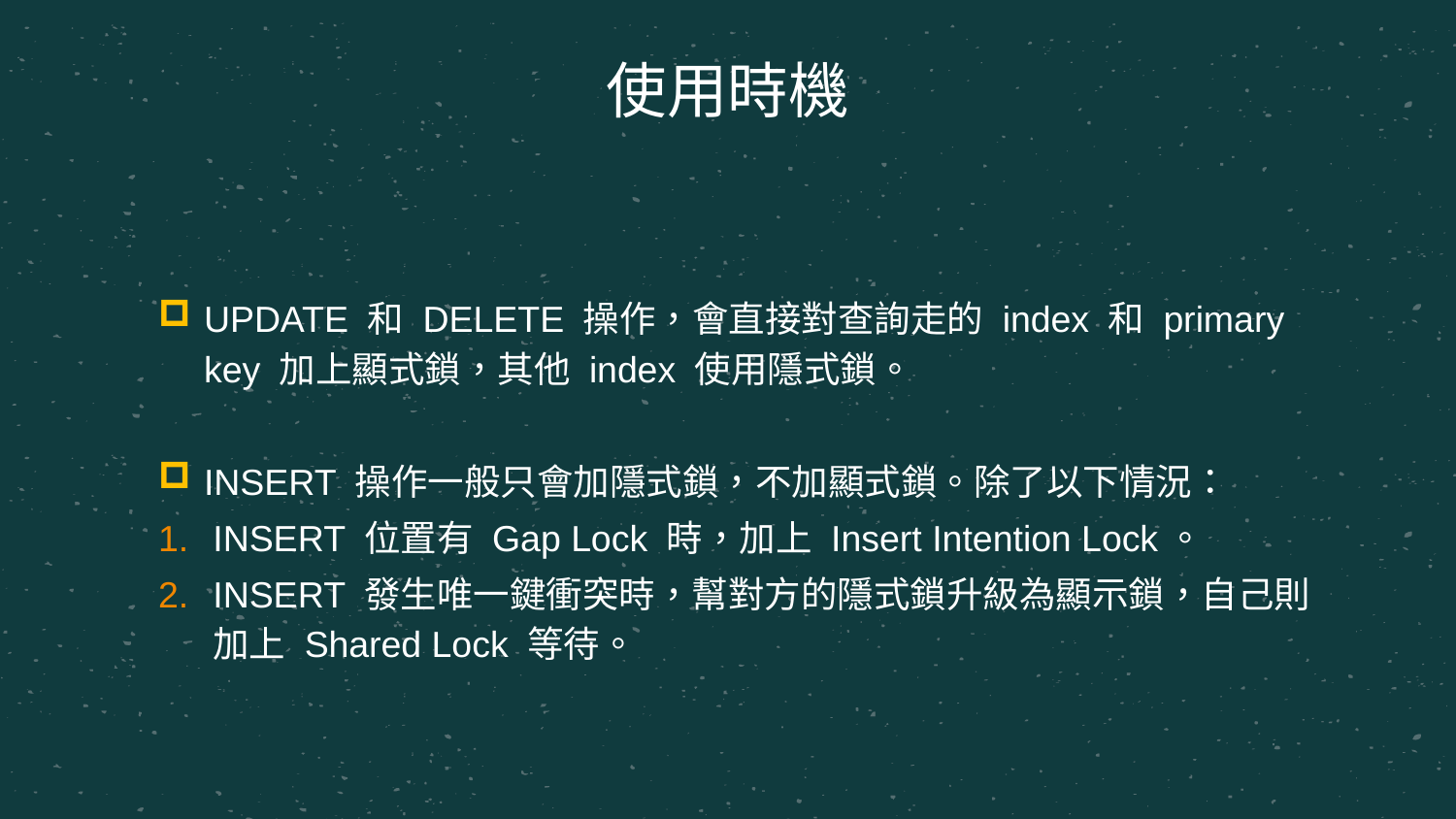

# 使用時機
UPDATE 和 DELETE 操作，會直接對查詢走的 index 和 primary key 加上顯式鎖，其他 index 使用隱式鎖。

INSERT 操作一般只會加隱式鎖，不加顯式鎖。除了以下情況：
INSERT 位置有 Gap Lock 時，加上 Insert Intention Lock。
INSERT 發生唯一鍵衝突時，幫對方的隱式鎖升級為顯示鎖，自己則加上 Shared Lock 等待。